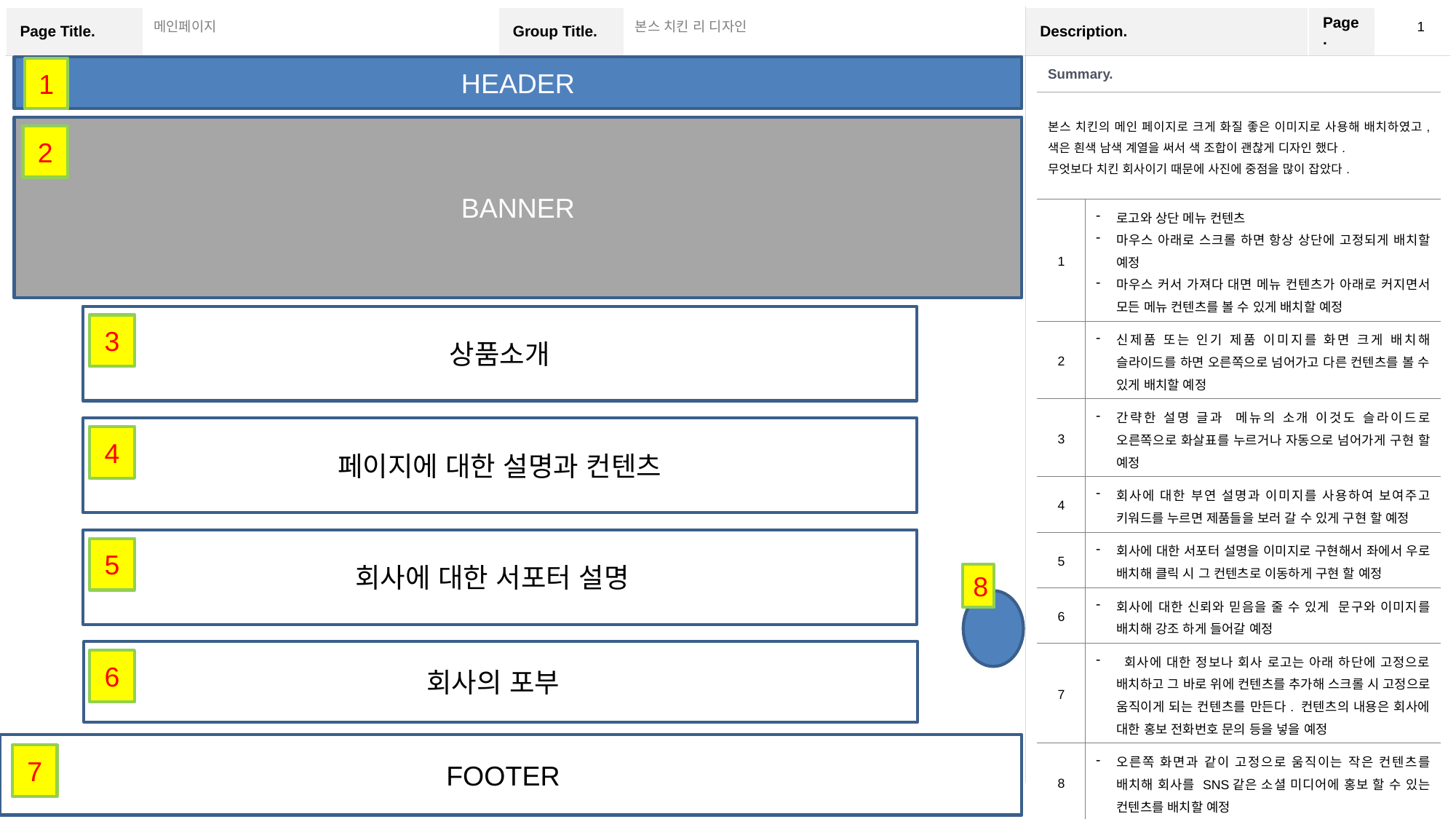

1
메인페이지
본스 치킨 리 디자인
HEADER
| Summary. |  |
| --- | --- |
| 본스 치킨의 메인 페이지로 크게 화질 좋은 이미지로 사용해 배치하였고, 색은 흰색 남색 계열을 써서 색 조합이 괜찮게 디자인 했다. 무엇보다 치킨 회사이기 때문에 사진에 중점을 많이 잡았다. |  |
| 1 | 로고와 상단 메뉴 컨텐츠 마우스 아래로 스크롤 하면 항상 상단에 고정되게 배치할 예정 마우스 커서 가져다 대면 메뉴 컨텐츠가 아래로 커지면서 모든 메뉴 컨텐츠를 볼 수 있게 배치할 예정 |
| 2 | 신제품 또는 인기 제품 이미지를 화면 크게 배치해 슬라이드를 하면 오른쪽으로 넘어가고 다른 컨텐츠를 볼 수 있게 배치할 예정 |
| 3 | 간략한 설명 글과 메뉴의 소개 이것도 슬라이드로 오른쪽으로 화살표를 누르거나 자동으로 넘어가게 구현 할 예정 |
| 4 | 회사에 대한 부연 설명과 이미지를 사용하여 보여주고 키워드를 누르면 제품들을 보러 갈 수 있게 구현 할 예정 |
| 5 | 회사에 대한 서포터 설명을 이미지로 구현해서 좌에서 우로 배치해 클릭 시 그 컨텐츠로 이동하게 구현 할 예정 |
| 6 | 회사에 대한 신뢰와 믿음을 줄 수 있게 문구와 이미지를 배치해 강조 하게 들어갈 예정 |
| 7 | 회사에 대한 정보나 회사 로고는 아래 하단에 고정으로 배치하고 그 바로 위에 컨텐츠를 추가해 스크롤 시 고정으로 움직이게 되는 컨텐츠를 만든다. 컨텐츠의 내용은 회사에 대한 홍보 전화번호 문의 등을 넣을 예정 |
| 8 | 오른쪽 화면과 같이 고정으로 움직이는 작은 컨텐츠를 배치해 회사를 SNS같은 소셜 미디어에 홍보 할 수 있는 컨텐츠를 배치할 예정 |
| 9 |  |
1
BANNER
2
상품소개
3
페이지에 대한 설명과 컨텐츠
4
회사에 대한 서포터 설명
5
8

회사의 포부
6
FOOTER
7